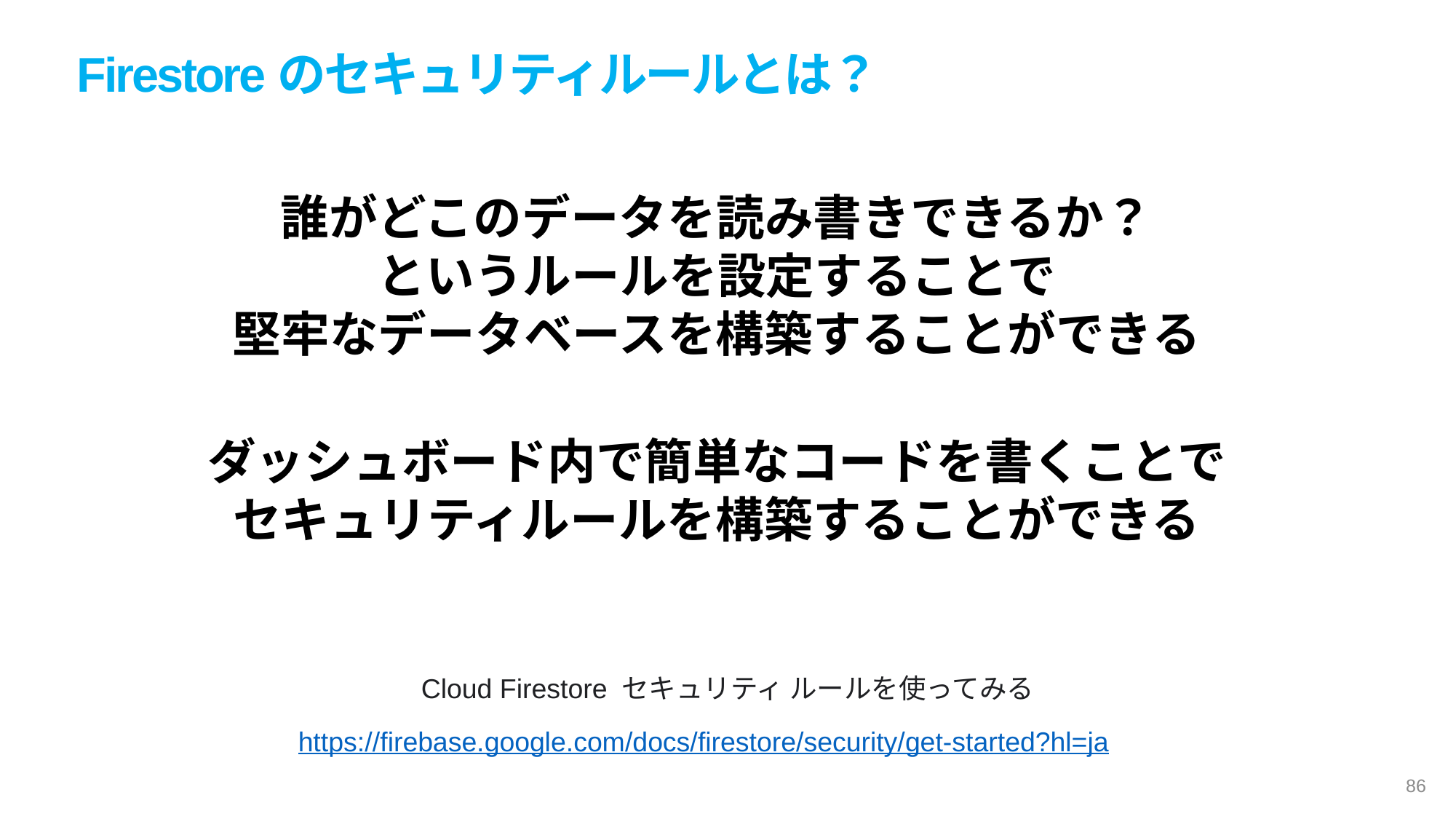

Firestoreのセキュリティルールとは？
誰がどこのデータを読み書きできるか？
というルールを設定することで
堅牢なデータベースを構築することができる
ダッシュボード内で簡単なコードを書くことで
セキュリティルールを構築することができる
Cloud Firestore セキュリティ ルールを使ってみる
https://firebase.google.com/docs/firestore/security/get-started?hl=ja
86